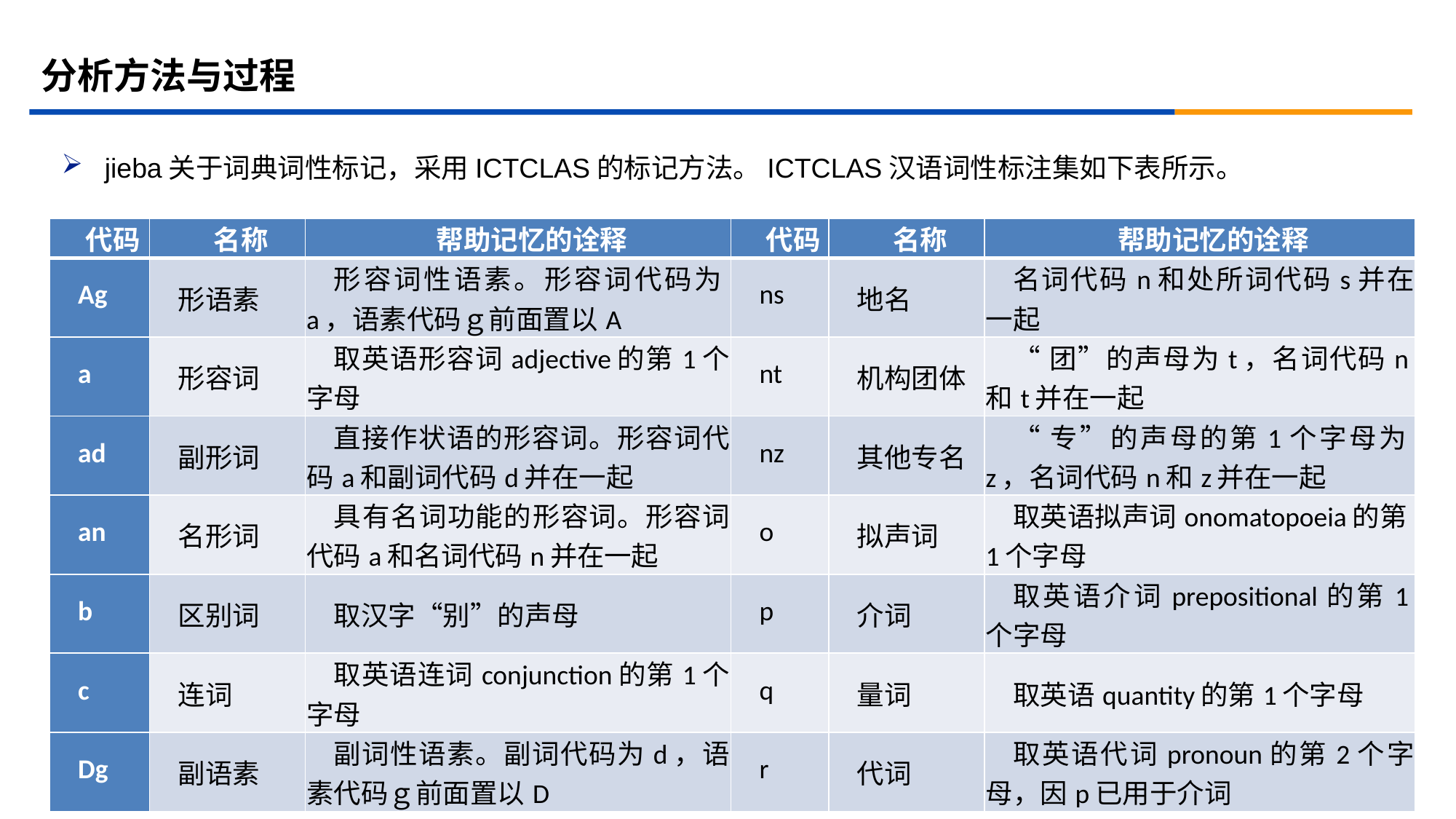

# 分析方法与过程
jieba关于词典词性标记，采用ICTCLAS的标记方法。ICTCLAS汉语词性标注集如下表所示。
| 代码 | 名称 | 帮助记忆的诠释 | 代码 | 名称 | 帮助记忆的诠释 |
| --- | --- | --- | --- | --- | --- |
| Ag | 形语素 | 形容词性语素。形容词代码为a，语素代码ｇ前面置以A | ns | 地名 | 名词代码n和处所词代码s并在一起 |
| a | 形容词 | 取英语形容词adjective的第1个字母 | nt | 机构团体 | “团”的声母为t，名词代码n和t并在一起 |
| ad | 副形词 | 直接作状语的形容词。形容词代码a和副词代码d并在一起 | nz | 其他专名 | “专”的声母的第1个字母为z，名词代码n和z并在一起 |
| an | 名形词 | 具有名词功能的形容词。形容词代码a和名词代码n并在一起 | o | 拟声词 | 取英语拟声词onomatopoeia的第1个字母 |
| b | 区别词 | 取汉字“别”的声母 | p | 介词 | 取英语介词prepositional的第1个字母 |
| c | 连词 | 取英语连词conjunction的第1个字母 | q | 量词 | 取英语quantity的第1个字母 |
| Dg | 副语素 | 副词性语素。副词代码为d，语素代码ｇ前面置以D | r | 代词 | 取英语代词pronoun的第2个字母，因p已用于介词 |